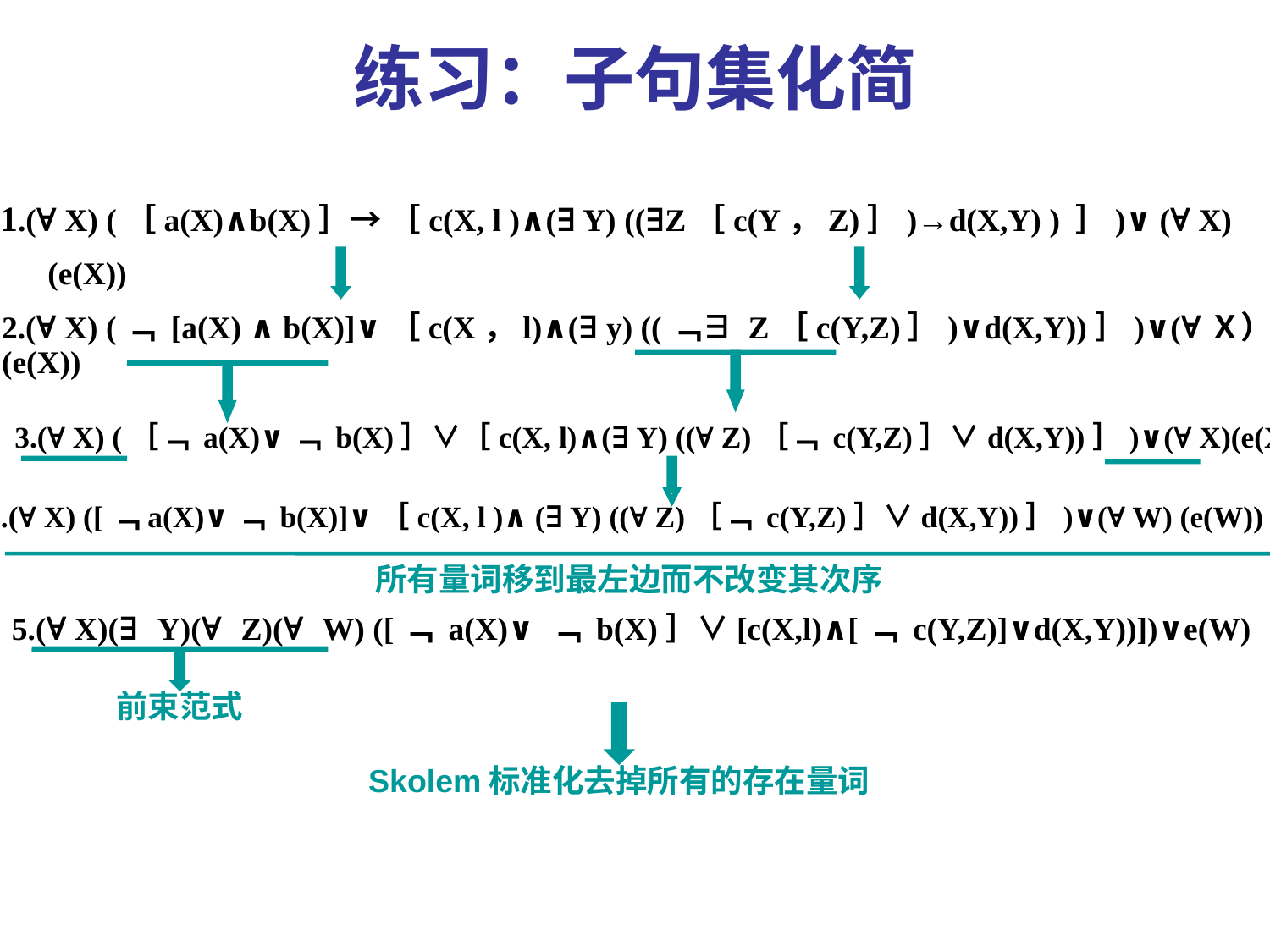

# 练习：子句集化简
1.(∀ X) (［a(X)∧b(X)］→ ［c(X, l )∧(∃ Y) ((∃Z［c(Y，Z)］)→d(X,Y) ) ］)∨ (∀ X) (e(X))

2.(∀ X) (﹁ [a(X) ∧ b(X)]∨［c(X，l)∧(∃ y) ((﹁∃ Z［c(Y,Z)］)∨d(X,Y))］)∨(∀Ｘ）(e(X))

3.(∀ X) (［﹁ a(X)∨﹁ b(X)］∨［c(X, l)∧(∃ Y) ((∀ Z)［﹁ c(Y,Z)］∨d(X,Y))］)∨(∀ X)(e(X))

4.(∀ X) ([﹁a(X)∨﹁ b(X)]∨［c(X, l )∧ (∃ Y) ((∀ Z)［﹁ c(Y,Z)］∨d(X,Y))］)∨(∀ W) (e(W))

所有量词移到最左边而不改变其次序
  5.(∀ X)(∃ Y)(∀ Z)(∀ W) ([﹁ a(X)∨ ﹁ b(X)］∨[c(X,l)∧[﹁ c(Y,Z)]∨d(X,Y))])∨e(W)

前束范式

Skolem标准化去掉所有的存在量词